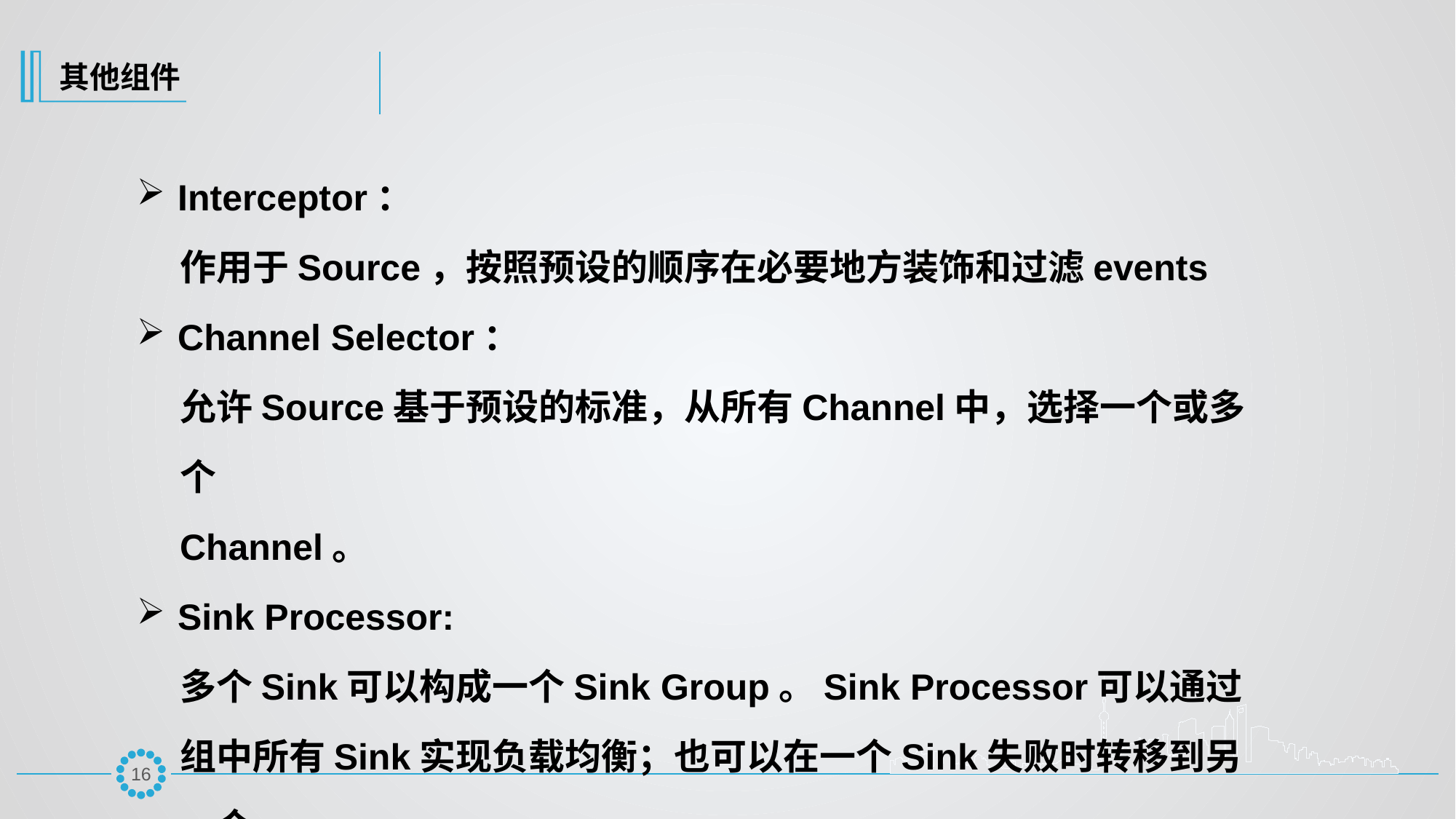

其他组件
Interceptor：
作用于Source，按照预设的顺序在必要地方装饰和过滤events
Channel Selector：
允许Source基于预设的标准，从所有Channel中，选择一个或多个
Channel。
Sink Processor:
多个Sink可以构成一个Sink Group。Sink Processor可以通过组中所有Sink实现负载均衡；也可以在一个Sink失败时转移到另一个。
16